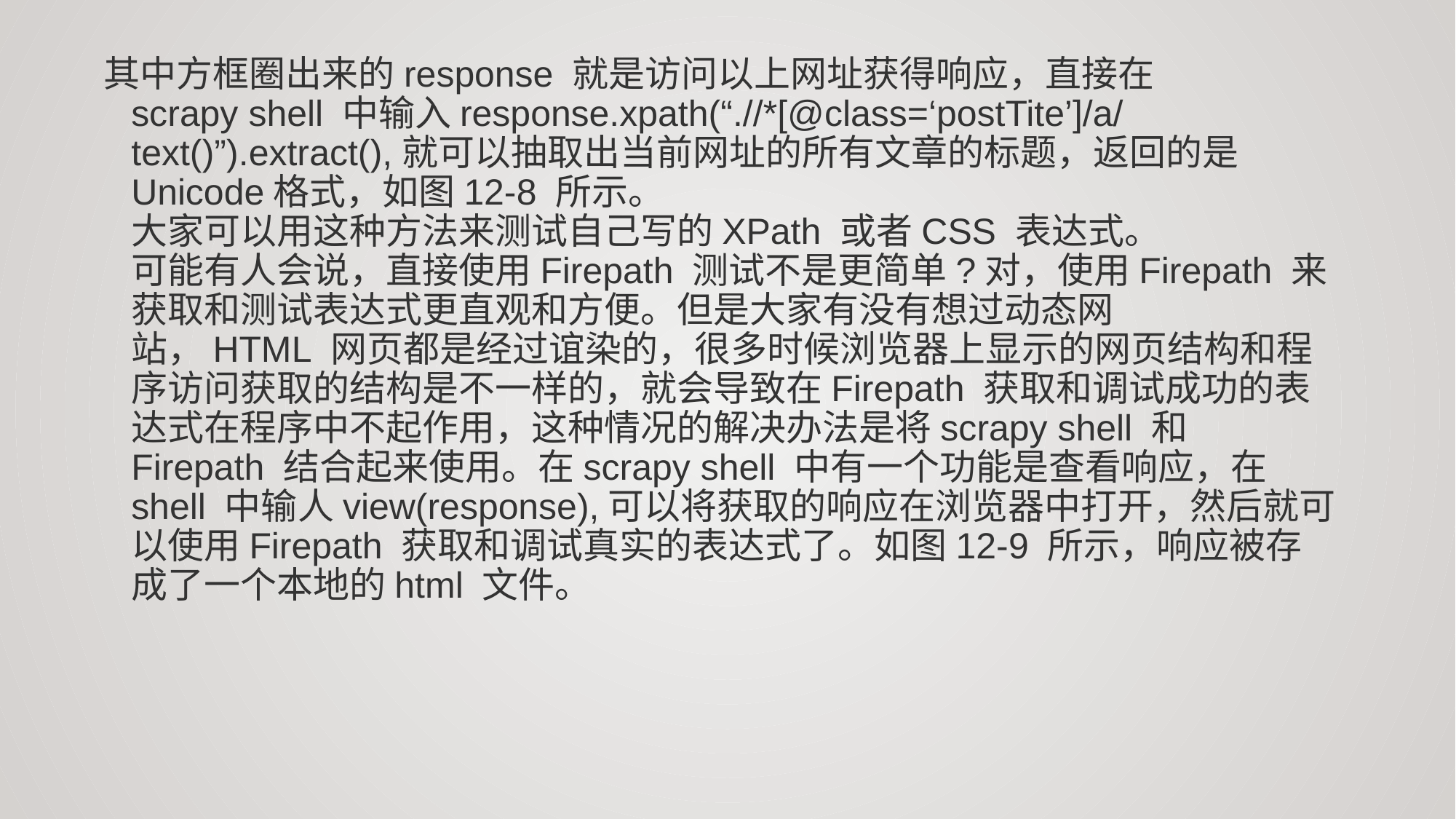

其中方框圈出来的response 就是访问以上网址获得响应，直接在scrapy shell 中输入response.xpath(“.//*[@class=‘postTite’]/a/text()”).extract(),就可以抽取出当前网址的所有文章的标题，返回的是Unicode格式，如图12-8 所示。
大家可以用这种方法来测试自己写的XPath 或者CSS 表达式。
可能有人会说，直接使用Firepath 测试不是更简单?对，使用Firepath 来获取和测试表达式更直观和方便。但是大家有没有想过动态网站，HTML 网页都是经过谊染的，很多时候浏览器上显示的网页结构和程序访问获取的结构是不一样的，就会导致在Firepath 获取和调试成功的表达式在程序中不起作用，这种情况的解决办法是将scrapy shell 和Firepath 结合起来使用。在scrapy shell 中有一个功能是查看响应，在shell 中输人view(response),可以将获取的响应在浏览器中打开，然后就可以使用Firepath 获取和调试真实的表达式了。如图12-9 所示，响应被存成了一个本地的html 文件。